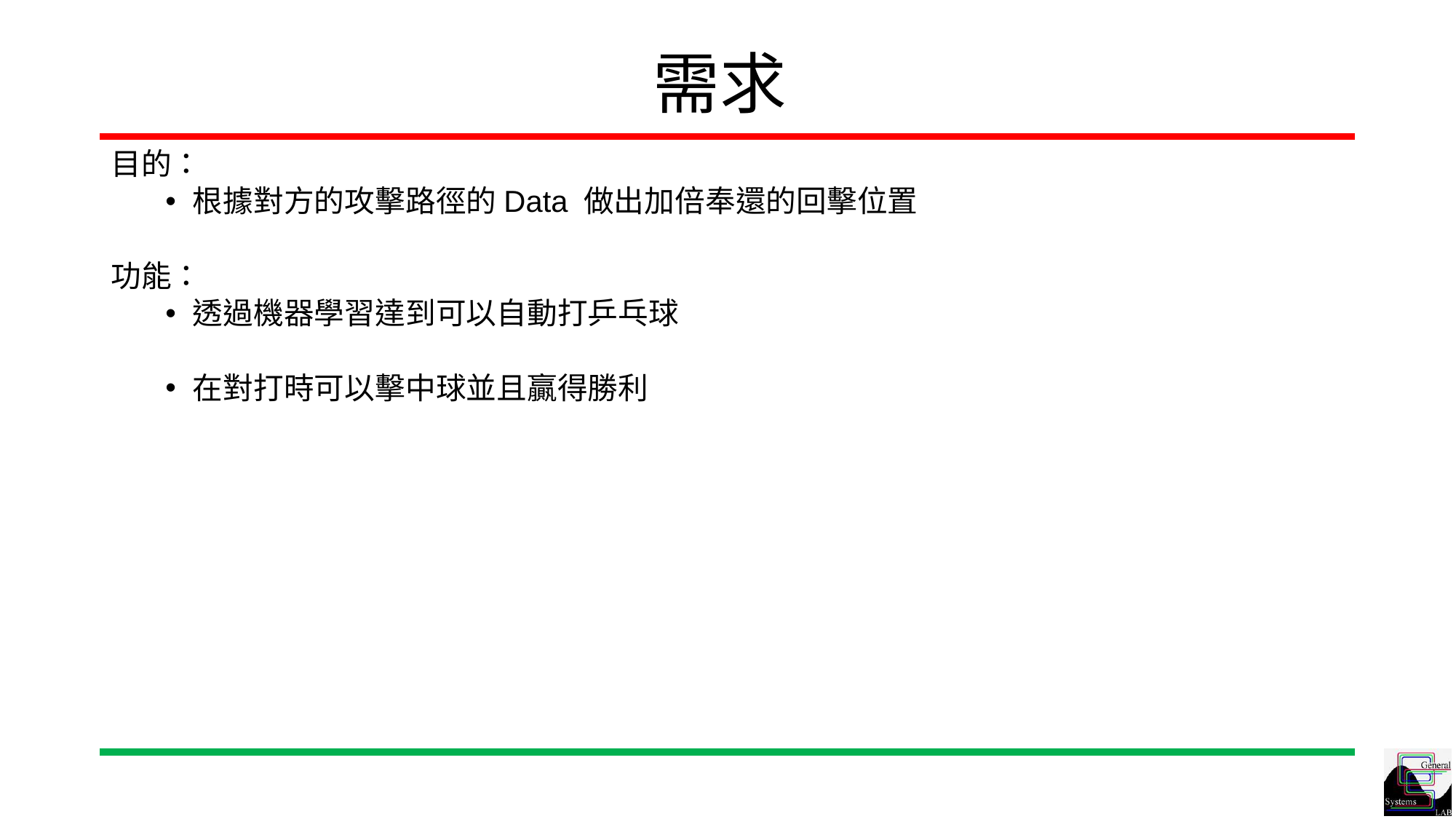

# 需求
目的：
根據對方的攻擊路徑的Data 做出加倍奉還的回擊位置

功能：
透過機器學習達到可以自動打乒乓球

在對打時可以擊中球並且贏得勝利